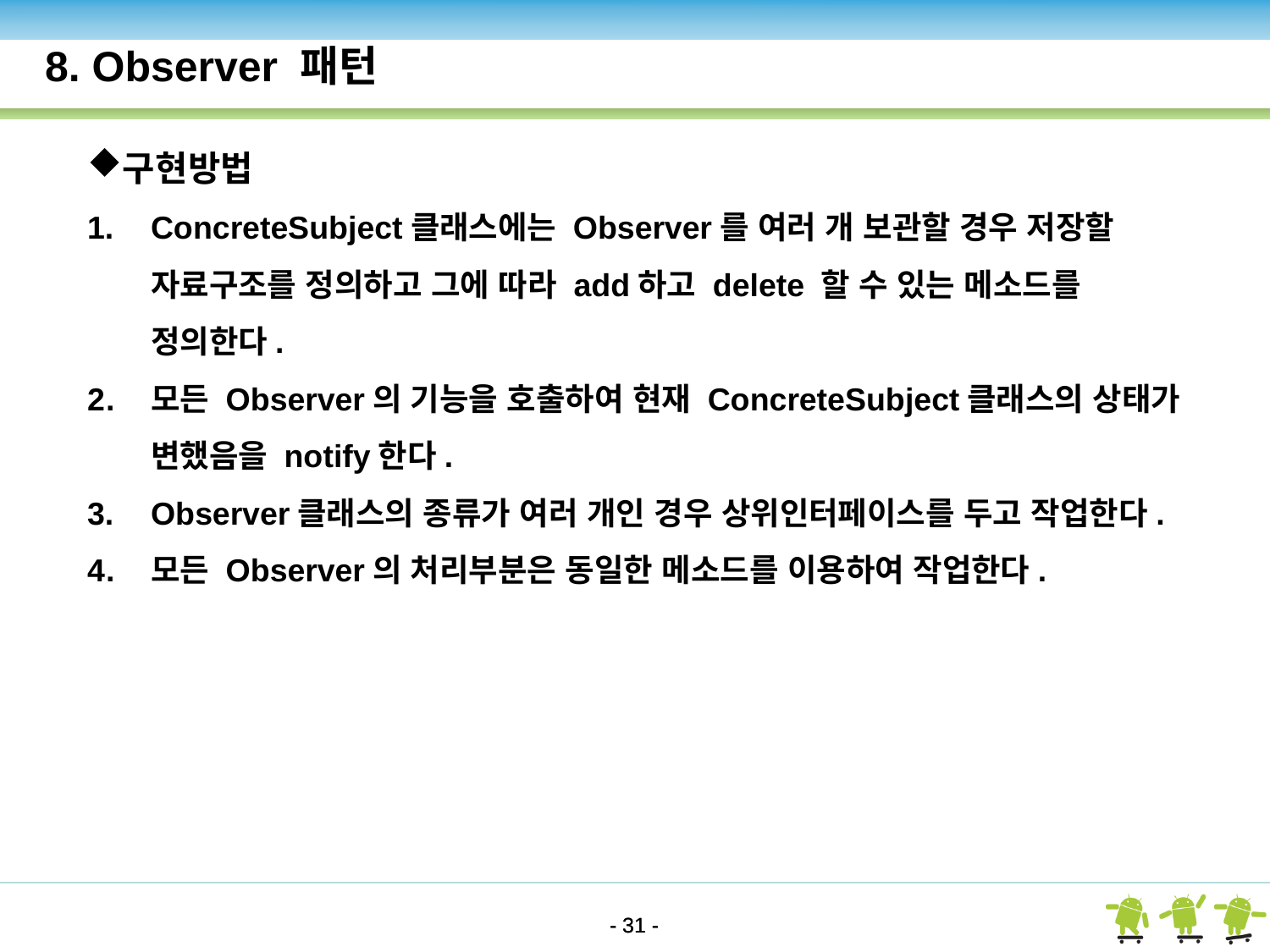

8. Observer 패턴
구현방법
ConcreteSubject클래스에는 Observer를 여러 개 보관할 경우 저장할 자료구조를 정의하고 그에 따라 add하고 delete 할 수 있는 메소드를 정의한다.
모든 Observer의 기능을 호출하여 현재 ConcreteSubject클래스의 상태가 변했음을 notify한다.
Observer클래스의 종류가 여러 개인 경우 상위인터페이스를 두고 작업한다.
모든 Observer의 처리부분은 동일한 메소드를 이용하여 작업한다.
- 31 -
- 31 -